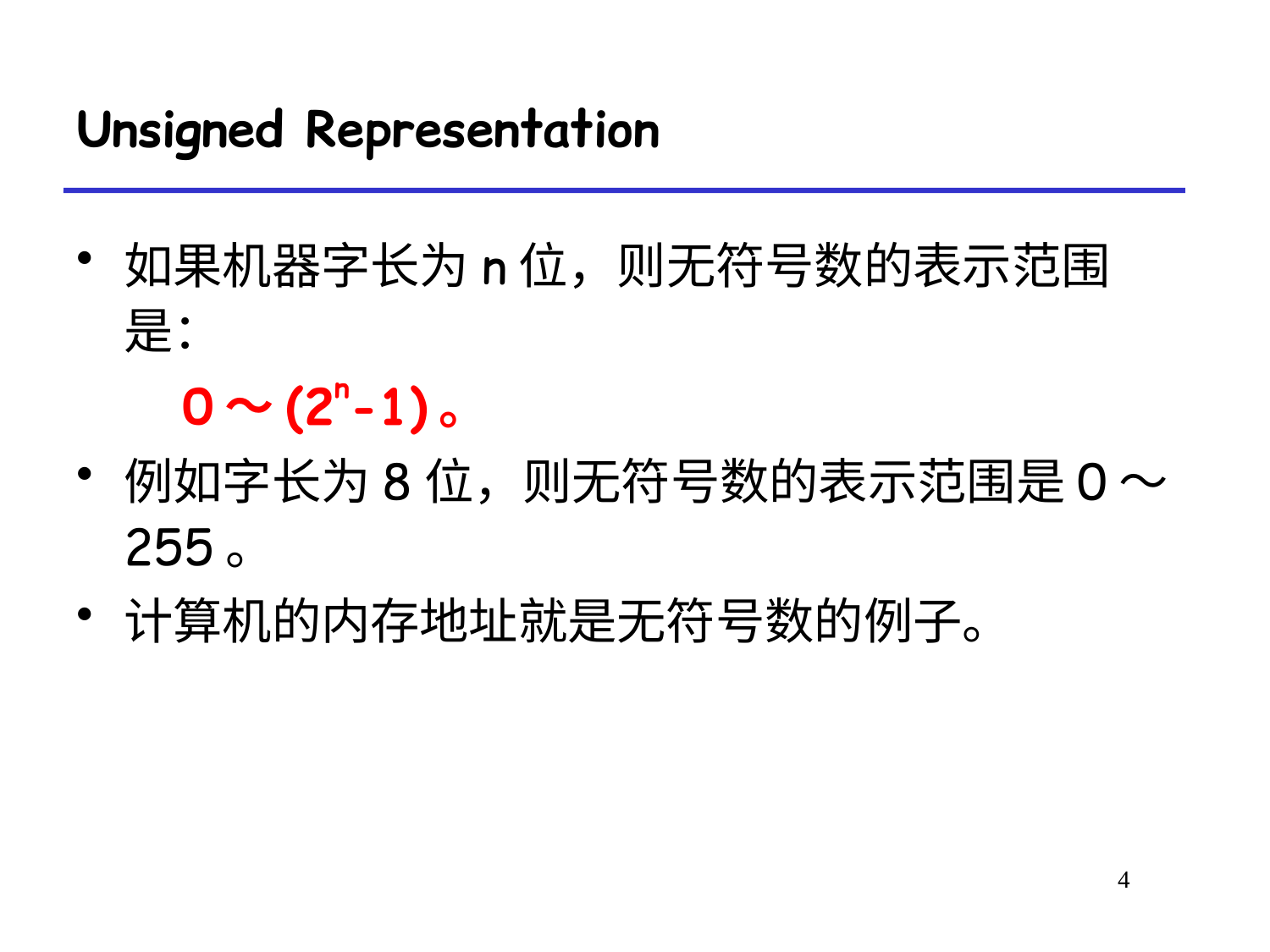

# Unsigned Representation
如果机器字长为n位，则无符号数的表示范围是：
     0～(2n-1)。
例如字长为8位，则无符号数的表示范围是0～255。
计算机的内存地址就是无符号数的例子。

4